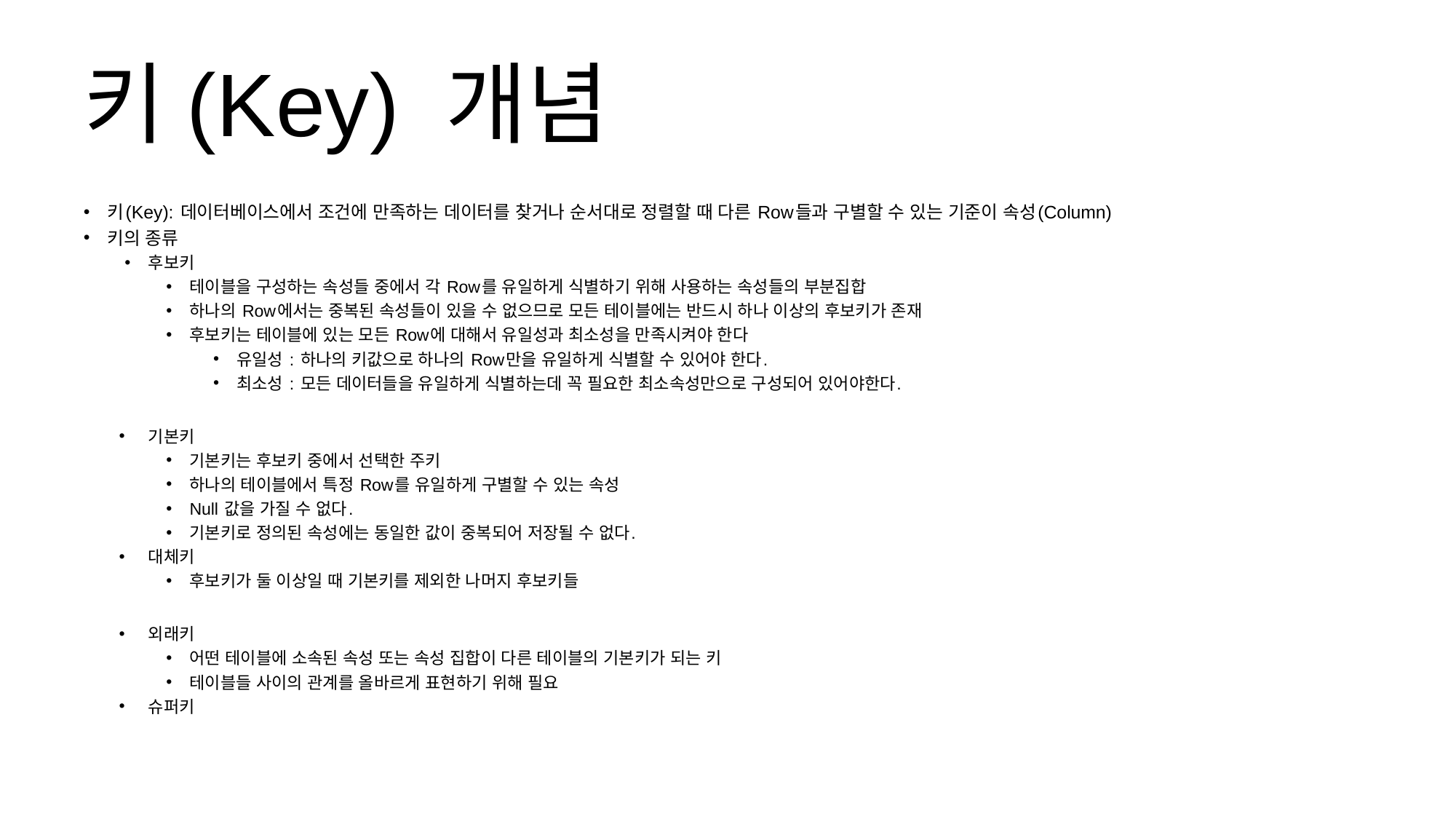

# 키(Key) 개념
키(Key): 데이터베이스에서 조건에 만족하는 데이터를 찾거나 순서대로 정렬할 때 다른 Row들과 구별할 수 있는 기준이 속성(Column)
키의 종류
후보키
테이블을 구성하는 속성들 중에서 각 Row를 유일하게 식별하기 위해 사용하는 속성들의 부분집합
하나의 Row에서는 중복된 속성들이 있을 수 없으므로 모든 테이블에는 반드시 하나 이상의 후보키가 존재
후보키는 테이블에 있는 모든 Row에 대해서 유일성과 최소성을 만족시켜야 한다
유일성 : 하나의 키값으로 하나의 Row만을 유일하게 식별할 수 있어야 한다.
최소성 : 모든 데이터들을 유일하게 식별하는데 꼭 필요한 최소속성만으로 구성되어 있어야한다.

기본키
기본키는 후보키 중에서 선택한 주키
하나의 테이블에서 특정 Row를 유일하게 구별할 수 있는 속성
Null 값을 가질 수 없다.
기본키로 정의된 속성에는 동일한 값이 중복되어 저장될 수 없다.
대체키
후보키가 둘 이상일 때 기본키를 제외한 나머지 후보키들

외래키
어떤 테이블에 소속된 속성 또는 속성 집합이 다른 테이블의 기본키가 되는 키
테이블들 사이의 관계를 올바르게 표현하기 위해 필요
슈퍼키